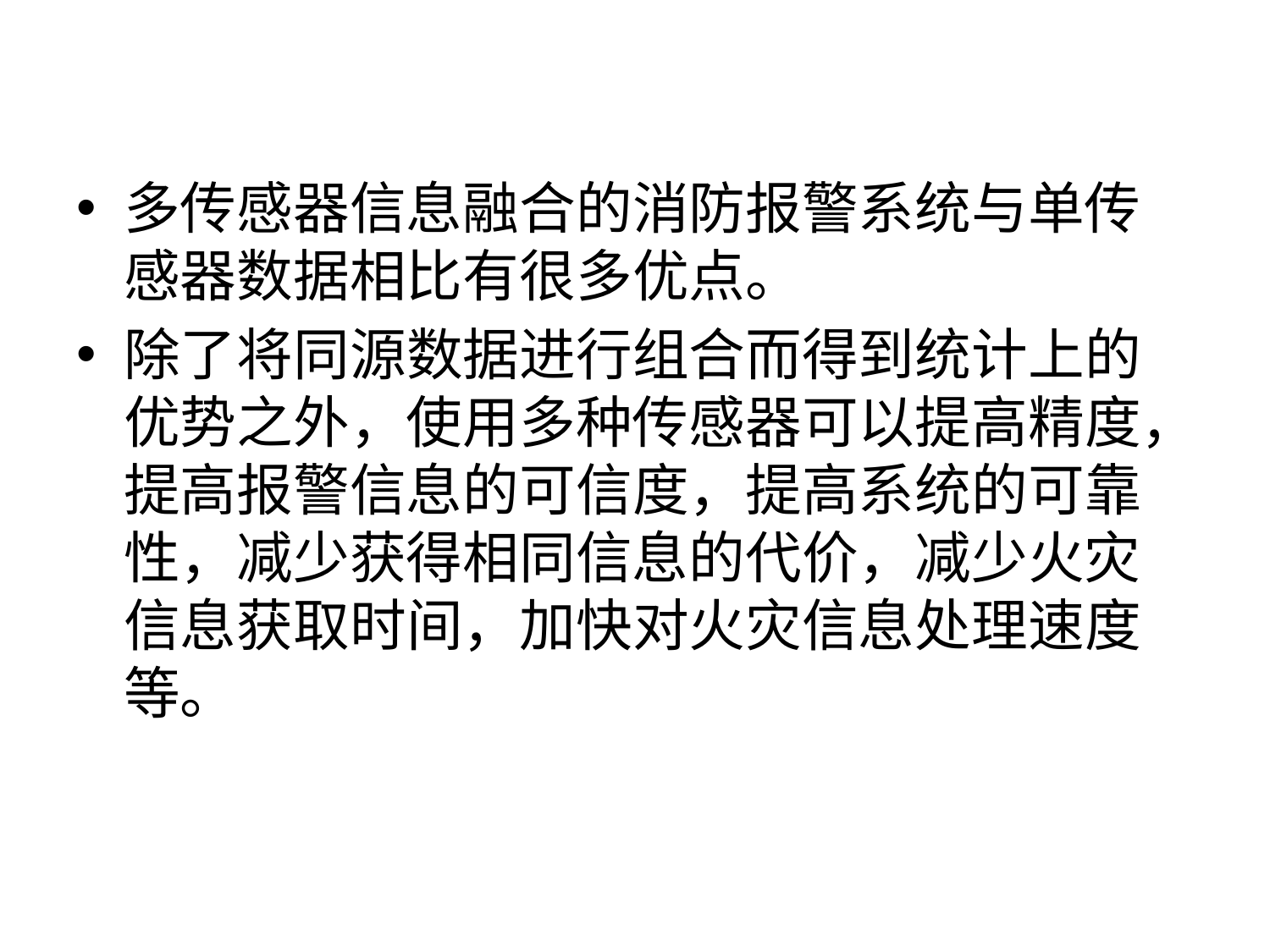

多传感器信息融合的消防报警系统与单传感器数据相比有很多优点。
除了将同源数据进行组合而得到统计上的优势之外，使用多种传感器可以提高精度，提高报警信息的可信度，提高系统的可靠性，减少获得相同信息的代价，减少火灾信息获取时间，加快对火灾信息处理速度等。